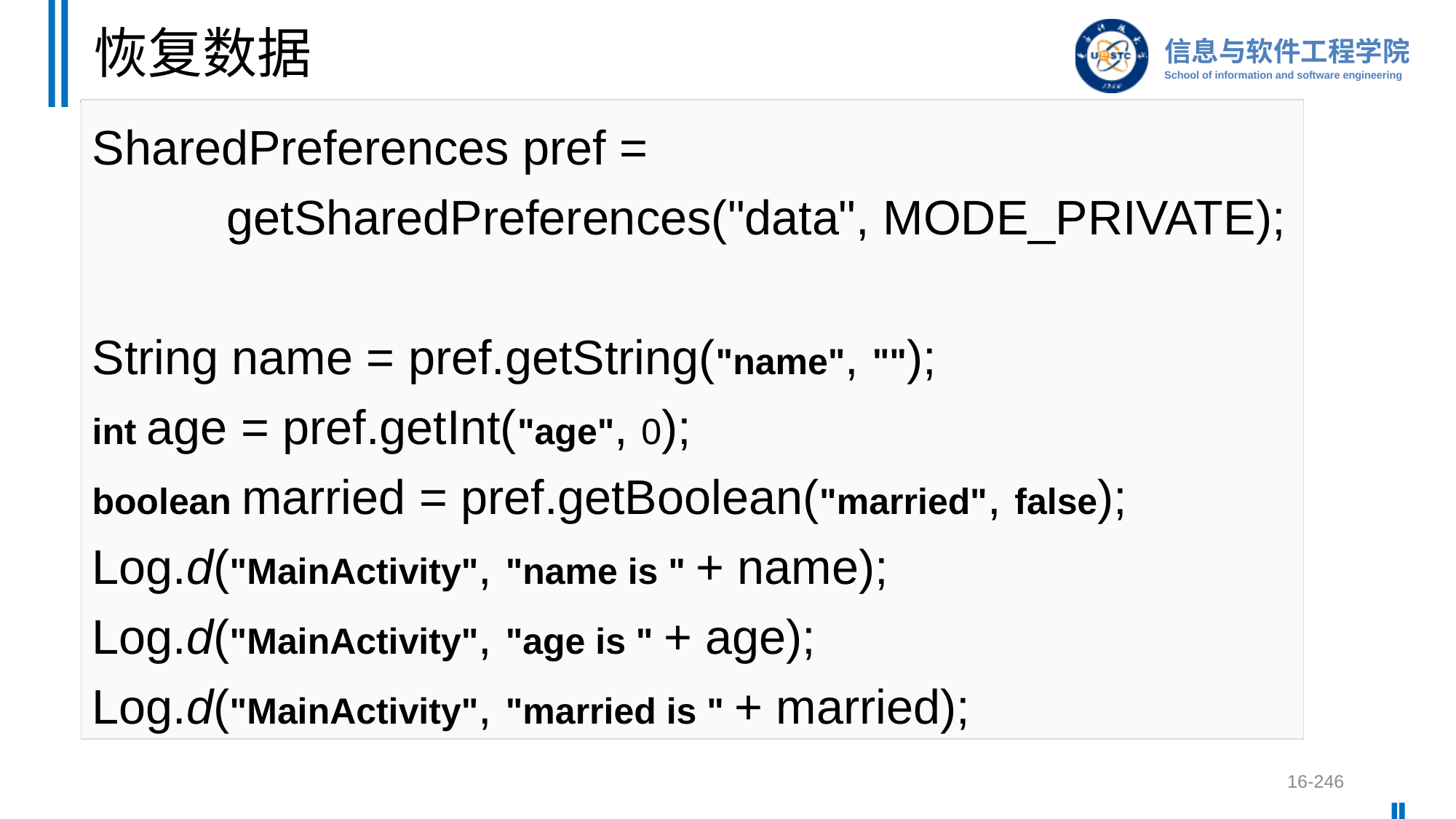

# 恢复数据
SharedPreferences pref =
          getSharedPreferences("data", MODE_PRIVATE);
String name = pref.getString("name", "");
int age = pref.getInt("age", 0);
boolean married = pref.getBoolean("married", false);
Log.d("MainActivity", "name is " + name);
Log.d("MainActivity", "age is " + age);
Log.d("MainActivity", "married is " + married);
16-246